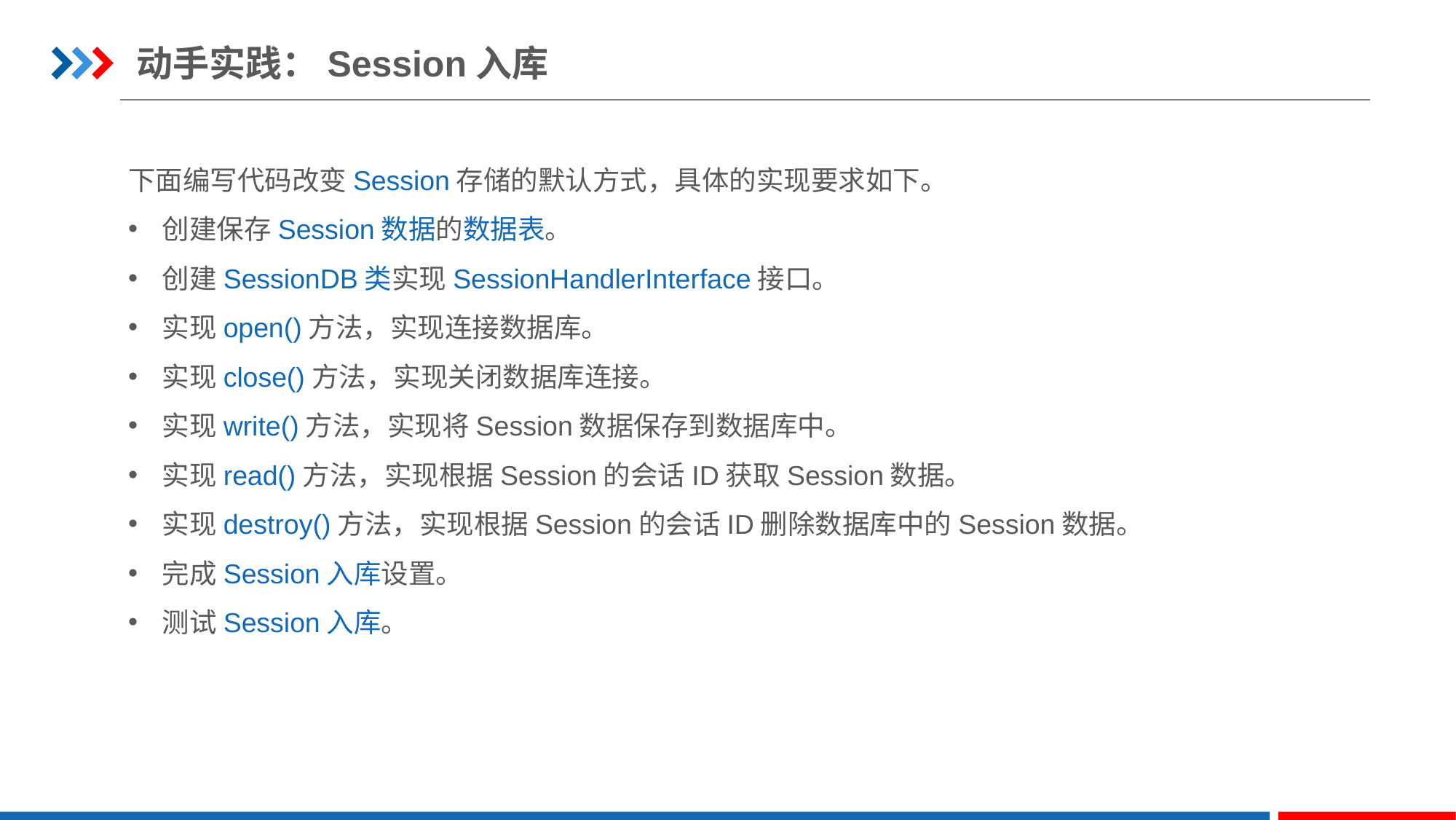

动手实践：Session入库
下面编写代码改变Session存储的默认方式，具体的实现要求如下。
创建保存Session数据的数据表。
创建SessionDB类实现SessionHandlerInterface接口。
实现open()方法，实现连接数据库。
实现close()方法，实现关闭数据库连接。
实现write()方法，实现将Session数据保存到数据库中。
实现read()方法，实现根据Session的会话ID获取Session数据。
实现destroy()方法，实现根据Session的会话ID删除数据库中的Session数据。
完成Session入库设置。
测试Session入库。